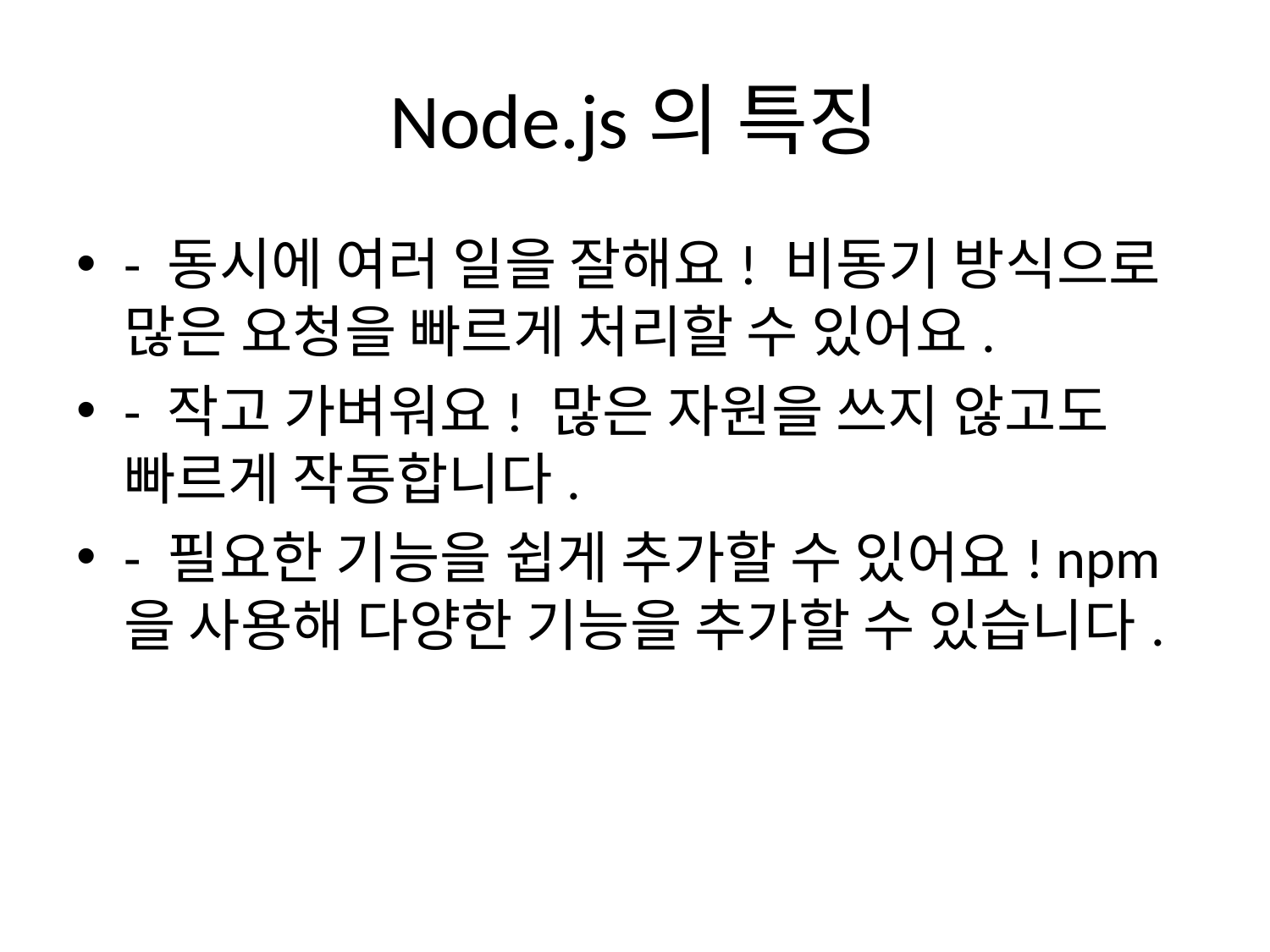

# Node.js의 특징
- 동시에 여러 일을 잘해요! 비동기 방식으로 많은 요청을 빠르게 처리할 수 있어요.
- 작고 가벼워요! 많은 자원을 쓰지 않고도 빠르게 작동합니다.
- 필요한 기능을 쉽게 추가할 수 있어요! npm을 사용해 다양한 기능을 추가할 수 있습니다.